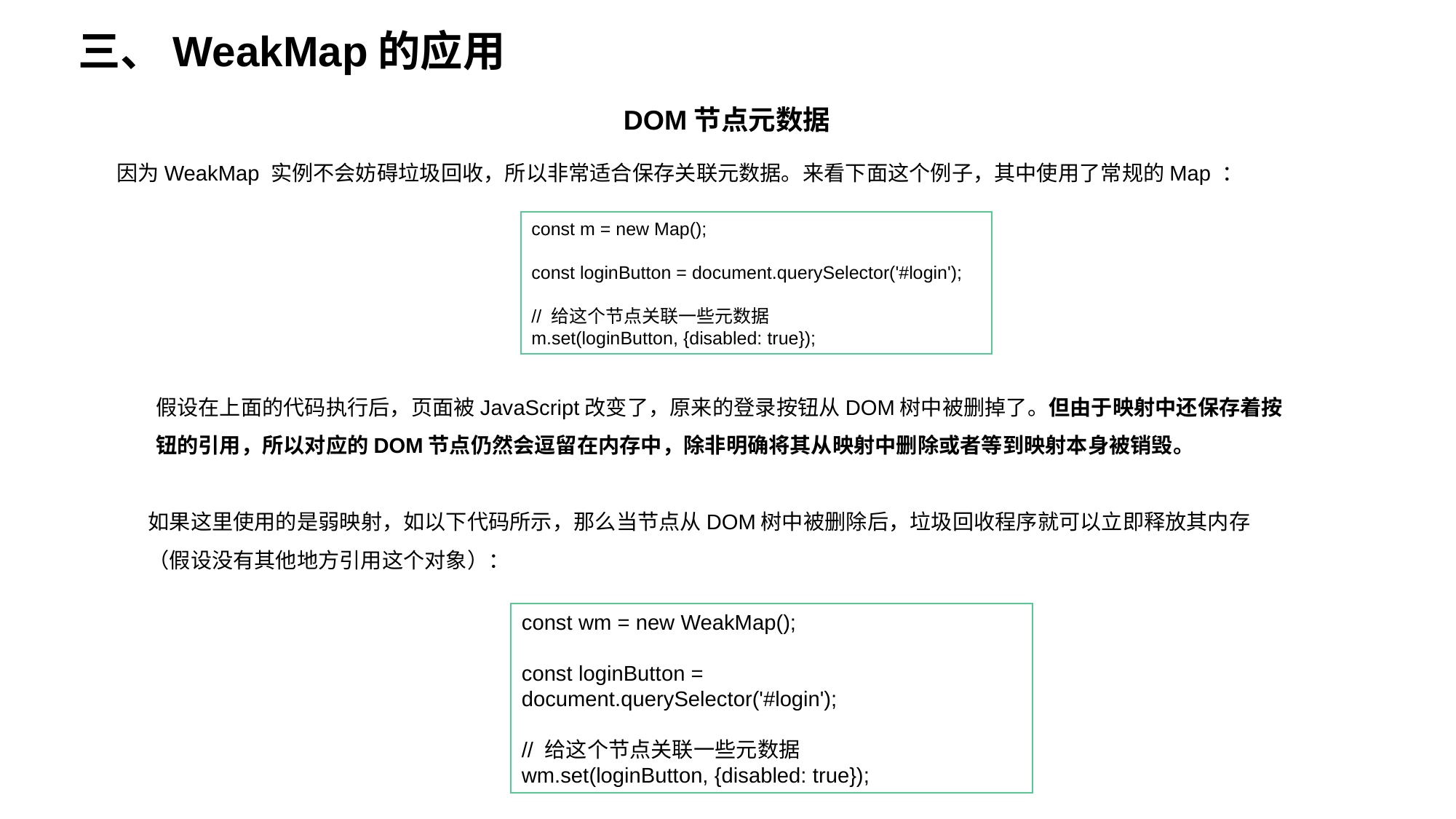

三、WeakMap的应用
DOM节点元数据
因为WeakMap 实例不会妨碍垃圾回收，所以非常适合保存关联元数据。来看下面这个例子，其中使用了常规的Map ：
const m = new Map();

const loginButton = document.querySelector('#login');

// 给这个节点关联一些元数据
m.set(loginButton, {disabled: true});
假设在上面的代码执行后，页面被JavaScript改变了，原来的登录按钮从DOM树中被删掉了。但由于映射中还保存着按钮的引用，所以对应的DOM节点仍然会逗留在内存中，除非明确将其从映射中删除或者等到映射本身被销毁。
如果这里使用的是弱映射，如以下代码所示，那么当节点从DOM树中被删除后，垃圾回收程序就可以立即释放其内存（假设没有其他地方引用这个对象）：
const wm = new WeakMap();

const loginButton = document.querySelector('#login');

// 给这个节点关联一些元数据
wm.set(loginButton, {disabled: true});